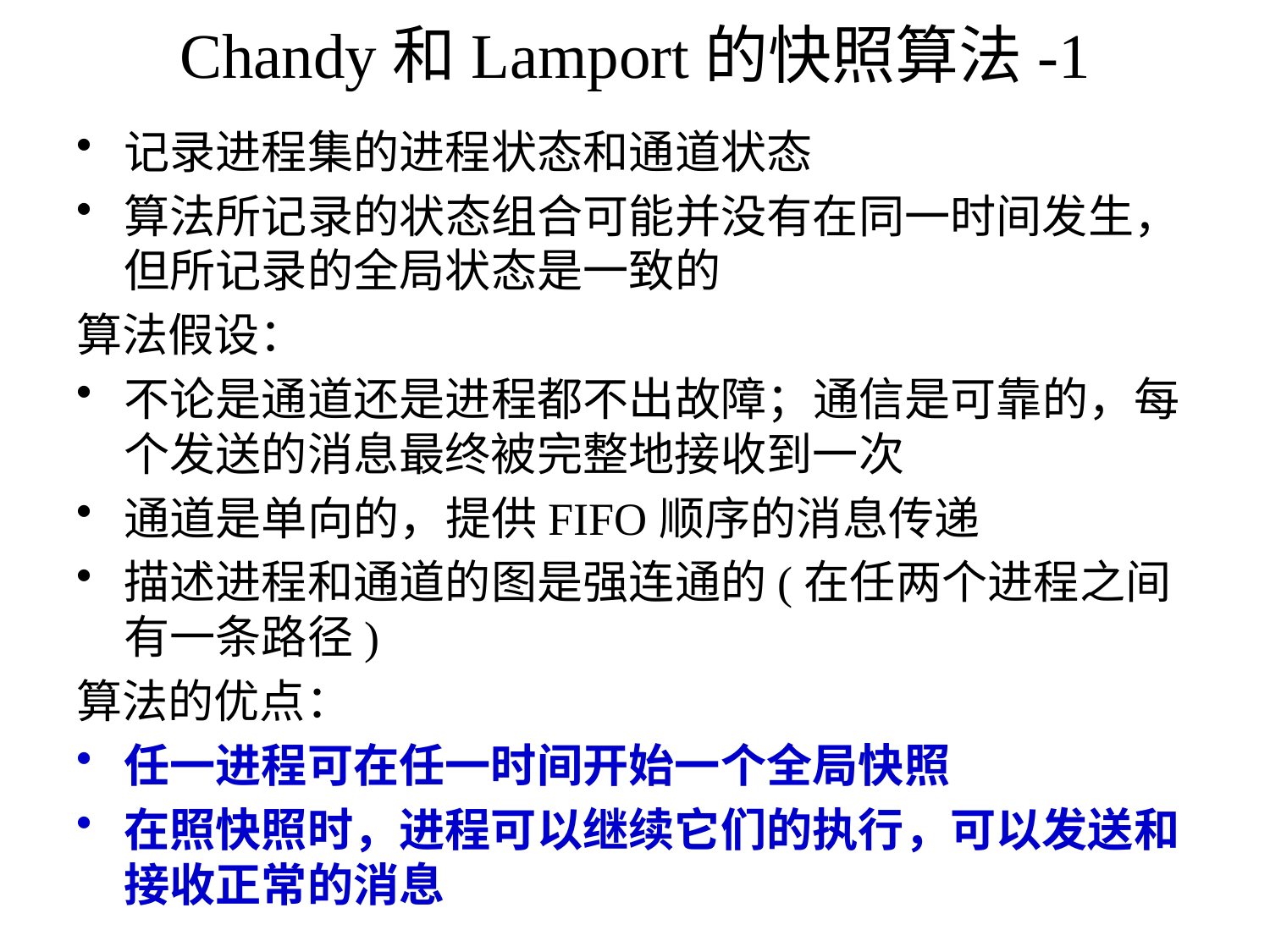

# Chandy和Lamport的快照算法-1
记录进程集的进程状态和通道状态
算法所记录的状态组合可能并没有在同一时间发生，但所记录的全局状态是一致的
算法假设：
不论是通道还是进程都不出故障；通信是可靠的，每个发送的消息最终被完整地接收到一次
通道是单向的，提供FIFO顺序的消息传递
描述进程和通道的图是强连通的(在任两个进程之间有一条路径)
算法的优点：
任一进程可在任一时间开始一个全局快照
在照快照时，进程可以继续它们的执行，可以发送和接收正常的消息